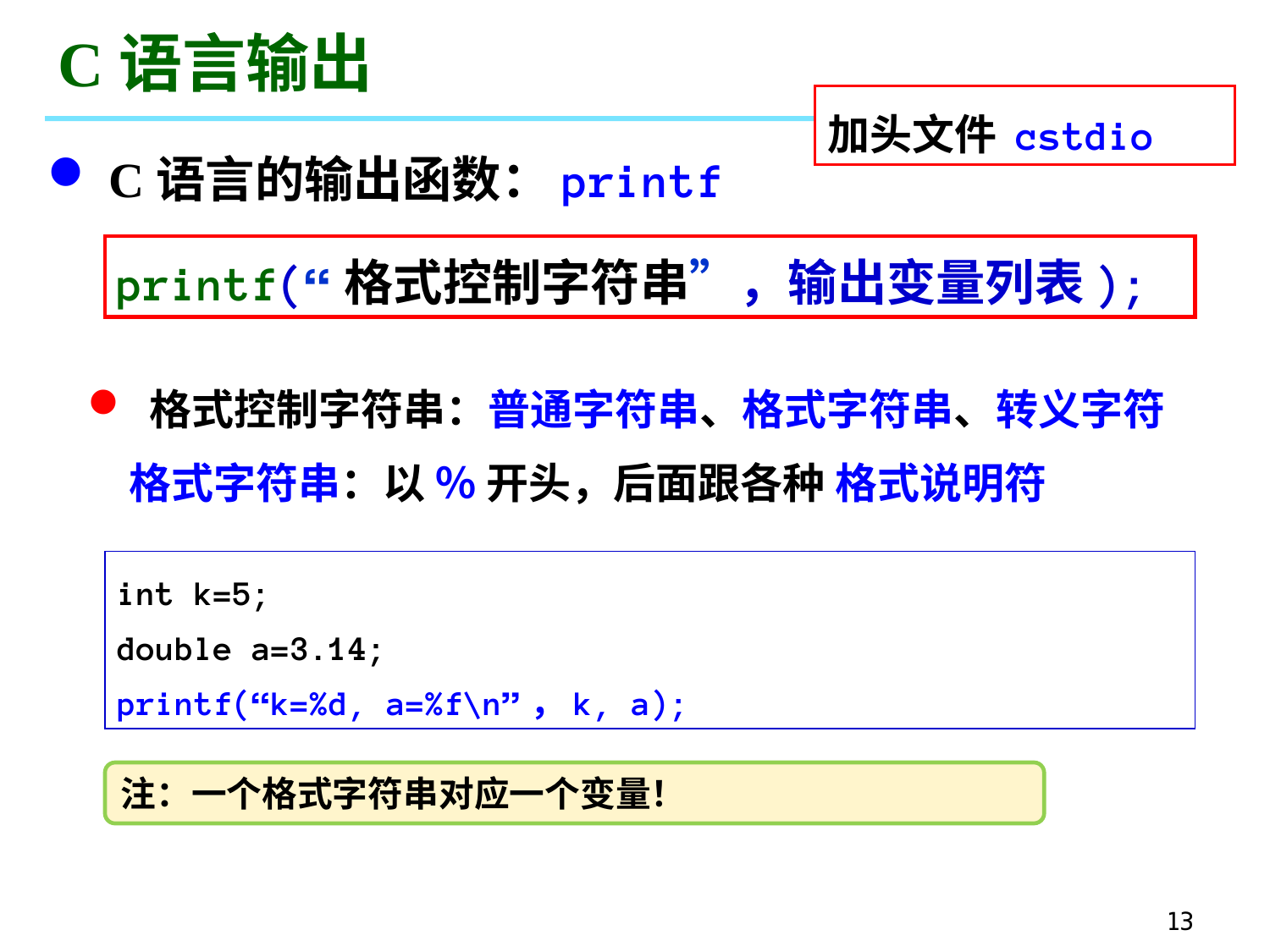

# C语言输出
加头文件 cstdio
 C语言的输出函数：printf
printf(“格式控制字符串”，输出变量列表);
 格式控制字符串：普通字符串、格式字符串、转义字符
格式字符串：以 ％ 开头，后面跟各种 格式说明符
int k=5;
double a=3.14;
printf(“k=%d, a=%f\n”，k, a);
注：一个格式字符串对应一个变量！
13